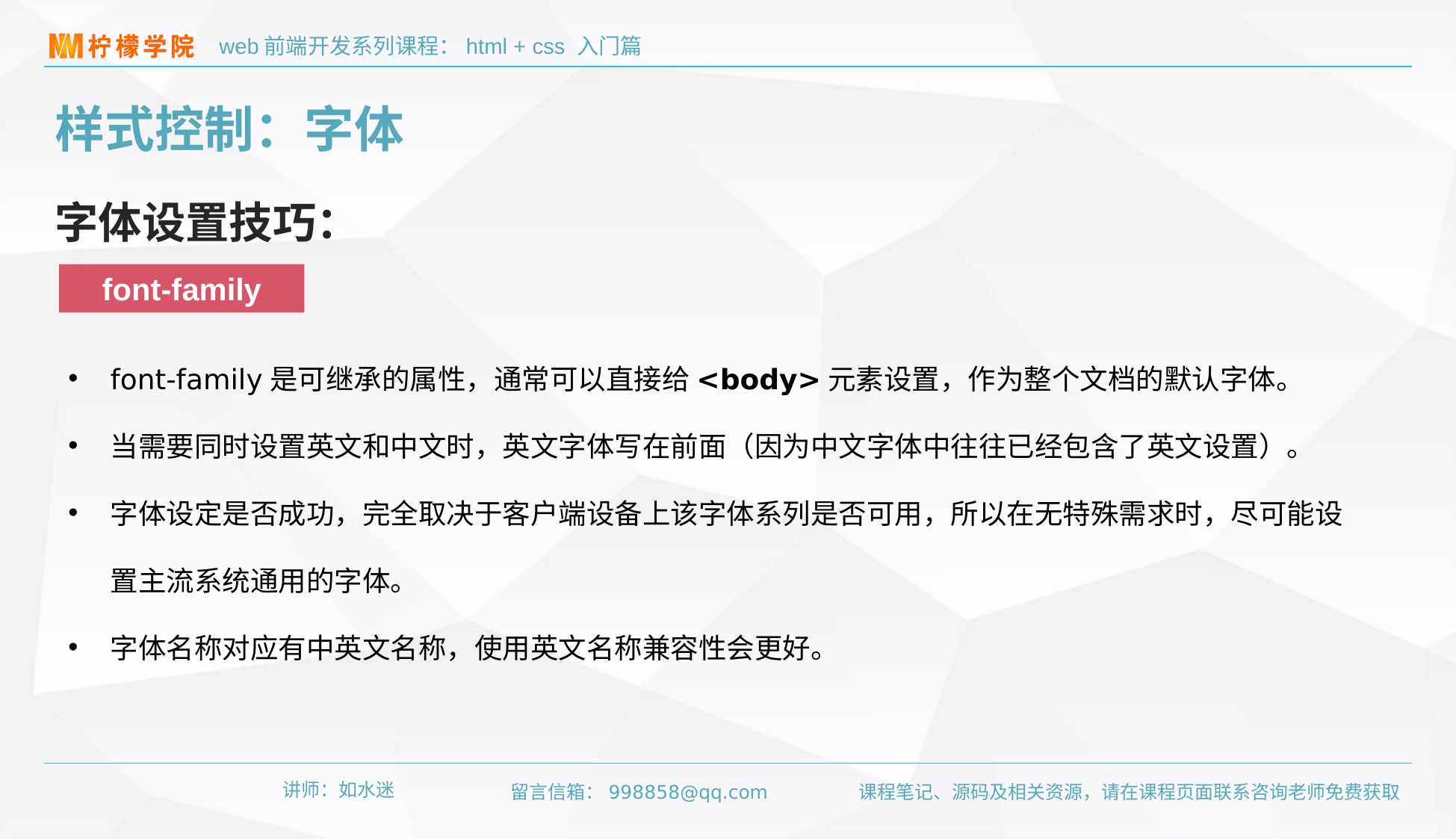

样式控制：字体
字体设置技巧：
font-family
font-family是可继承的属性，通常可以直接给<body>元素设置，作为整个文档的默认字体。
当需要同时设置英文和中文时，英文字体写在前面（因为中文字体中往往已经包含了英文设置）。
字体设定是否成功，完全取决于客户端设备上该字体系列是否可用，所以在无特殊需求时，尽可能设置主流系统通用的字体。
字体名称对应有中英文名称，使用英文名称兼容性会更好。